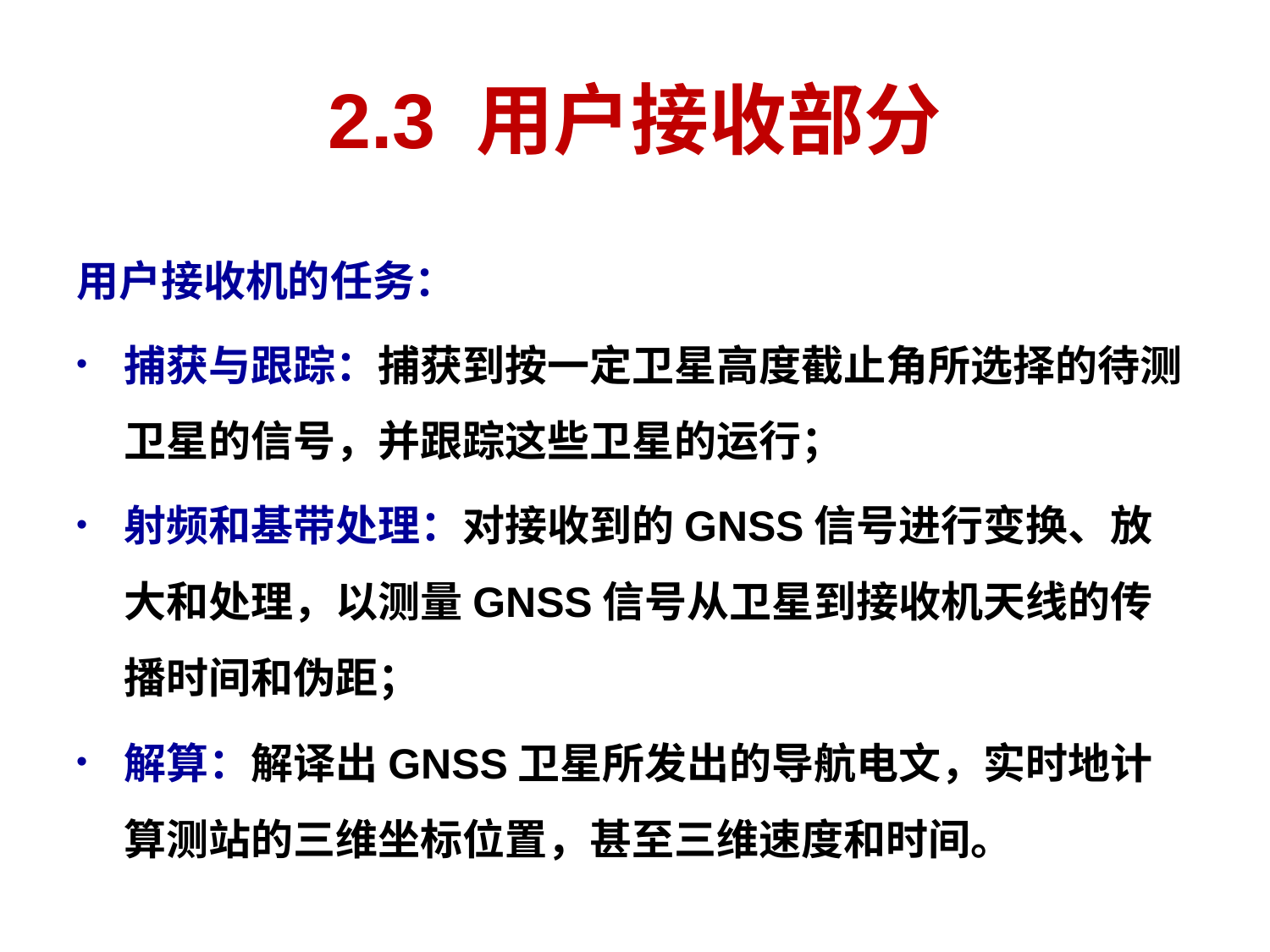

# 2.3 用户接收部分
用户接收机的任务：
捕获与跟踪：捕获到按一定卫星高度截止角所选择的待测卫星的信号，并跟踪这些卫星的运行；
射频和基带处理：对接收到的GNSS信号进行变换、放大和处理，以测量GNSS信号从卫星到接收机天线的传播时间和伪距；
解算：解译出GNSS卫星所发出的导航电文，实时地计算测站的三维坐标位置，甚至三维速度和时间。